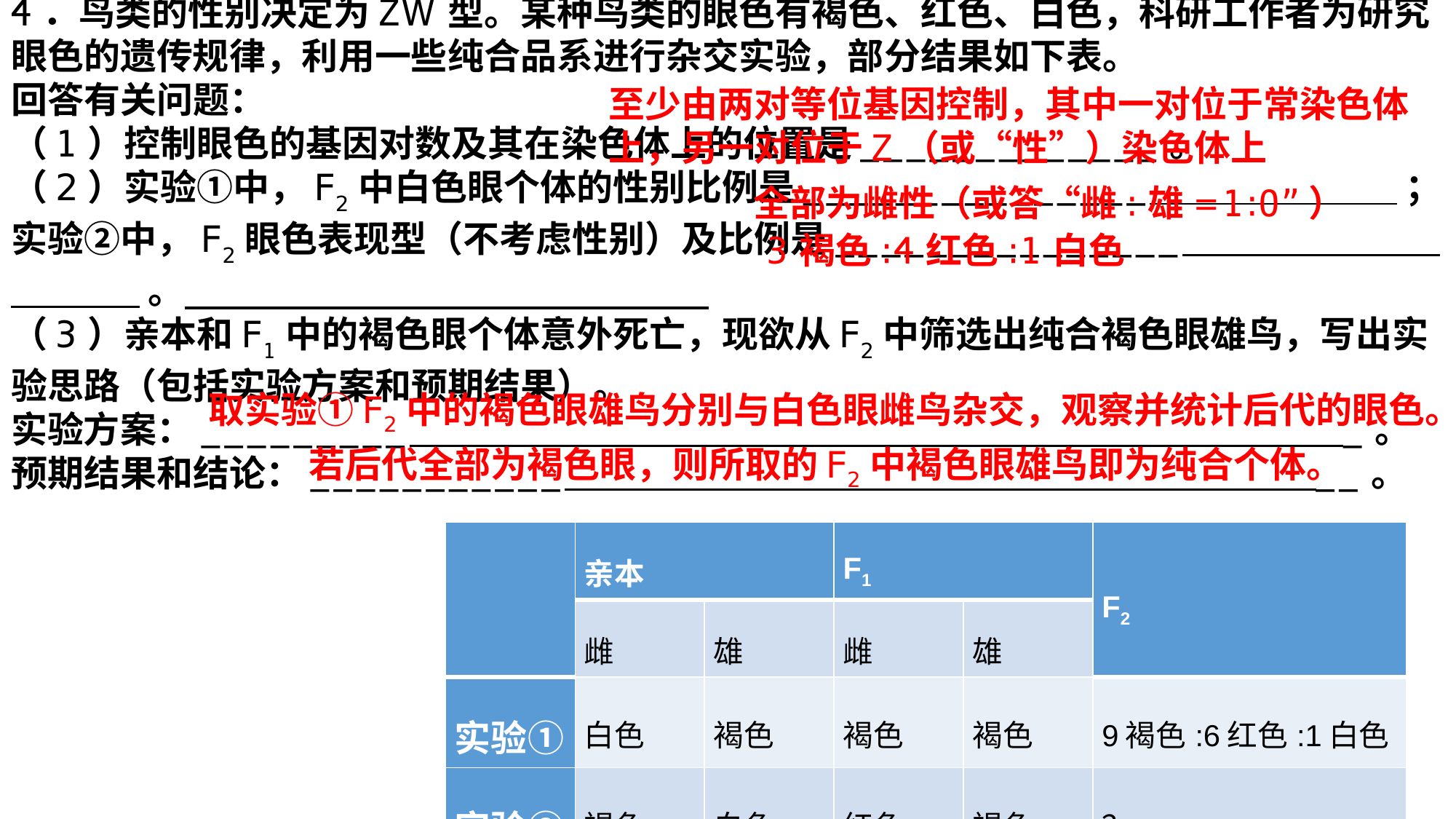

4．鸟类的性别决定为ZW型。某种鸟类的眼色有褐色、红色、白色，科研工作者为研究眼色的遗传规律，利用一些纯合品系进行杂交实验，部分结果如下表。
回答有关问题：
（1）控制眼色的基因对数及其在染色体上的位置是_____________。
（2）实验①中，F2中白色眼个体的性别比例是_______________                       ；实验②中，F2眼色表现型（不考虑性别）及比例是_______________                                     。
（3）亲本和F1中的褐色眼个体意外死亡，现欲从F2中筛选出纯合褐色眼雄鸟，写出实验思路（包括实验方案和预期结果）。
实验方案：_________                                                                                       _。
预期结果和结论：___________                                                                      __。
至少由两对等位基因控制，其中一对位于常染色体上，另一对位于Z（或“性”）染色体上
全部为雌性（或答“雌:雄=1:0”）
3褐色:4红色:1白色
取实验①F2中的褐色眼雄鸟分别与白色眼雌鸟杂交，观察并统计后代的眼色。
若后代全部为褐色眼，则所取的F2中褐色眼雄鸟即为纯合个体。
|  | 亲本 |  | F1 |  | F2 |
| --- | --- | --- | --- | --- | --- |
|  | 雌 | 雄 | 雌 | 雄 |  |
| 实验① | 白色 | 褐色 | 褐色 | 褐色 | 9褐色:6红色:1白色 |
| 实验② | 褐色 | 白色 | 红色 | 褐色 | ？ |